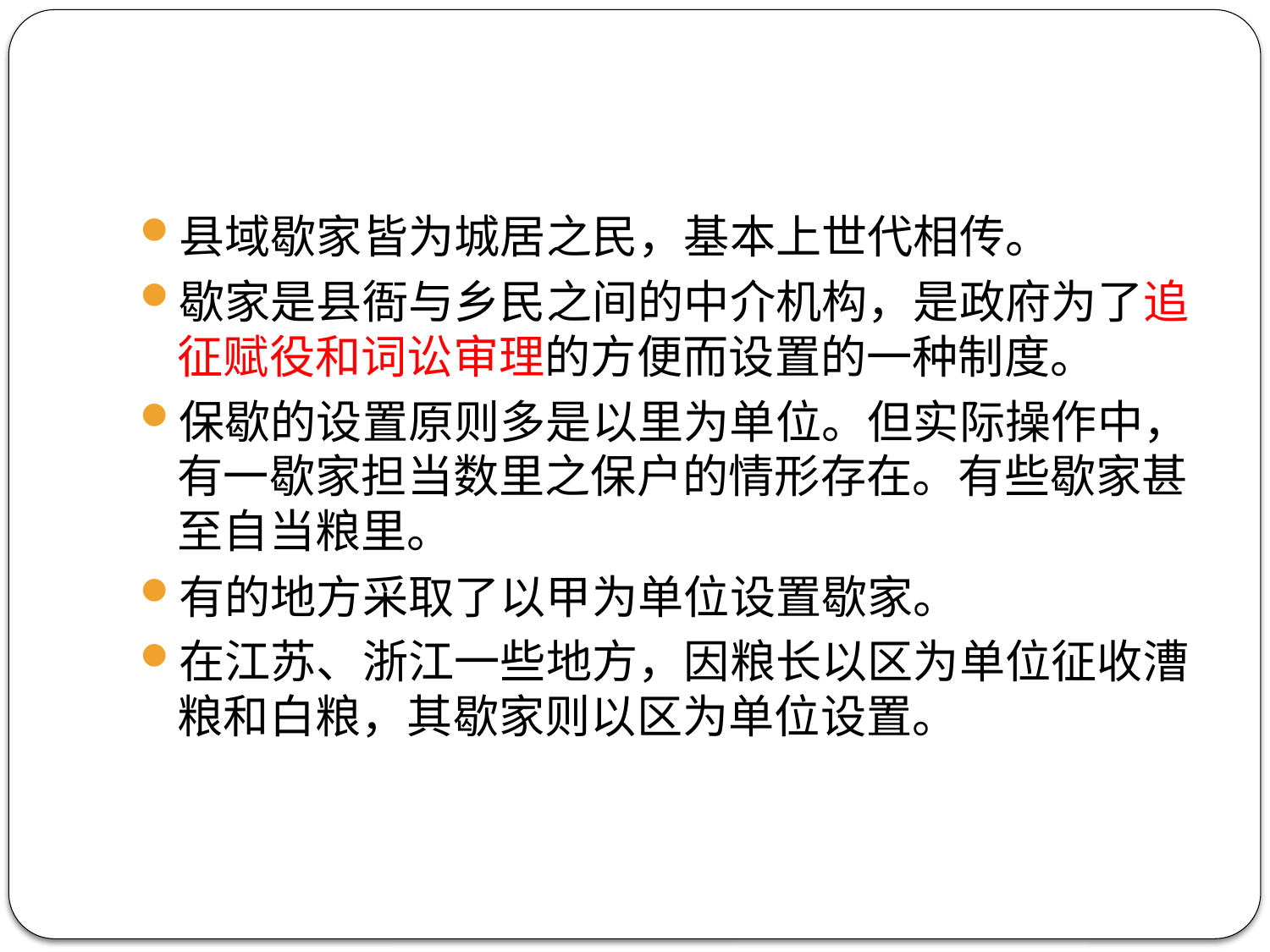

#
县域歇家皆为城居之民，基本上世代相传。
歇家是县衙与乡民之间的中介机构，是政府为了追征赋役和词讼审理的方便而设置的一种制度。
保歇的设置原则多是以里为单位。但实际操作中，有一歇家担当数里之保户的情形存在。有些歇家甚至自当粮里。
有的地方采取了以甲为单位设置歇家。
在江苏、浙江一些地方，因粮长以区为单位征收漕粮和白粮，其歇家则以区为单位设置。